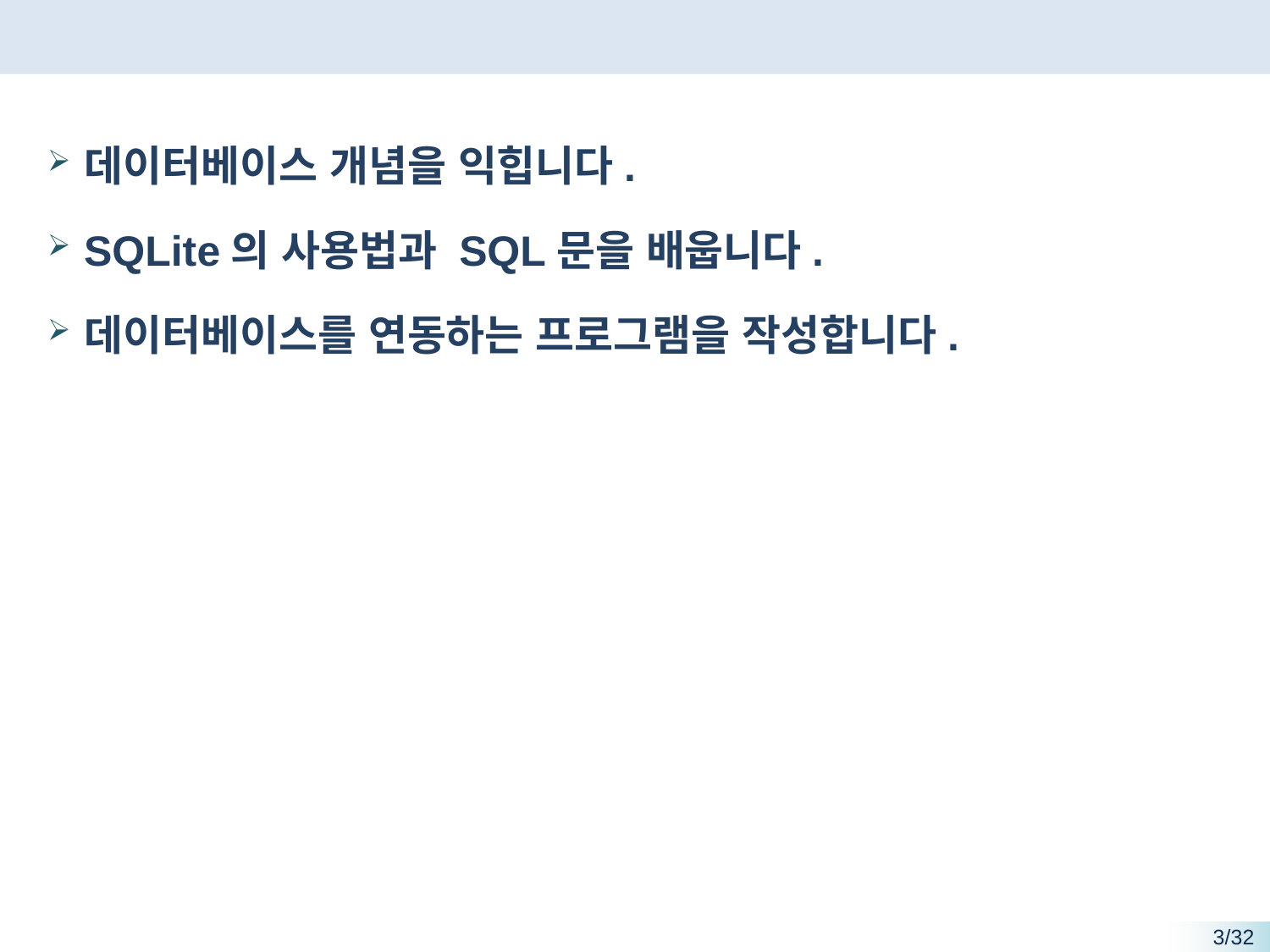

#
데이터베이스 개념을 익힙니다.
SQLite의 사용법과 SQL문을 배웁니다.
데이터베이스를 연동하는 프로그램을 작성합니다.